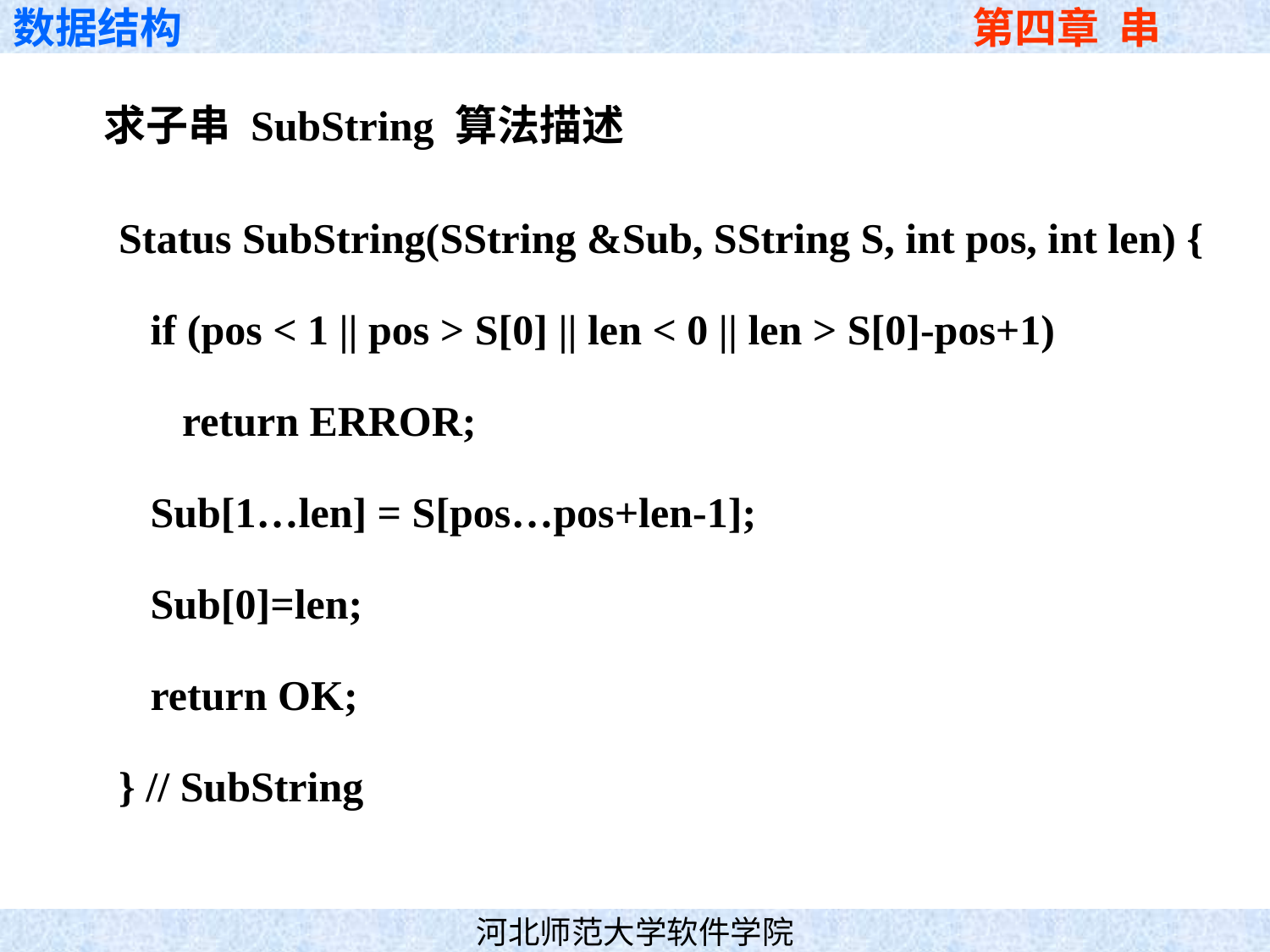

求子串 SubString 算法描述
Status SubString(SString &Sub, SString S, int pos, int len) {
   if (pos < 1 || pos > S[0] || len < 0 || len > S[0]-pos+1)
      return ERROR;
   Sub[1…len] = S[pos…pos+len-1];
   Sub[0]=len;
   return OK;
} // SubString